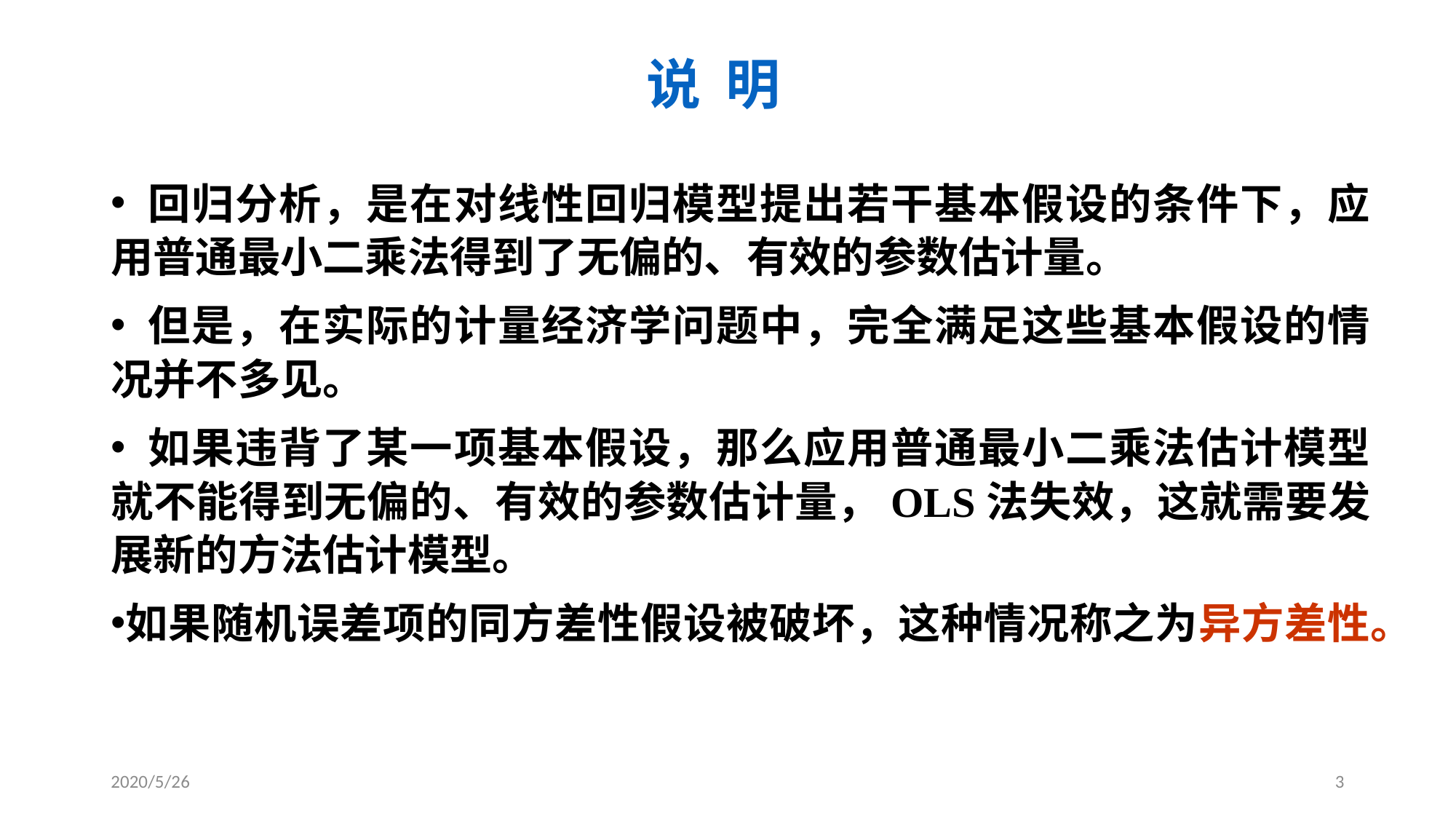

说  明
 回归分析，是在对线性回归模型提出若干基本假设的条件下，应用普通最小二乘法得到了无偏的、有效的参数估计量。
 但是，在实际的计量经济学问题中，完全满足这些基本假设的情况并不多见。
 如果违背了某一项基本假设，那么应用普通最小二乘法估计模型就不能得到无偏的、有效的参数估计量，OLS法失效，这就需要发展新的方法估计模型。
如果随机误差项的同方差性假设被破坏，这种情况称之为异方差性。
2020/5/26
3